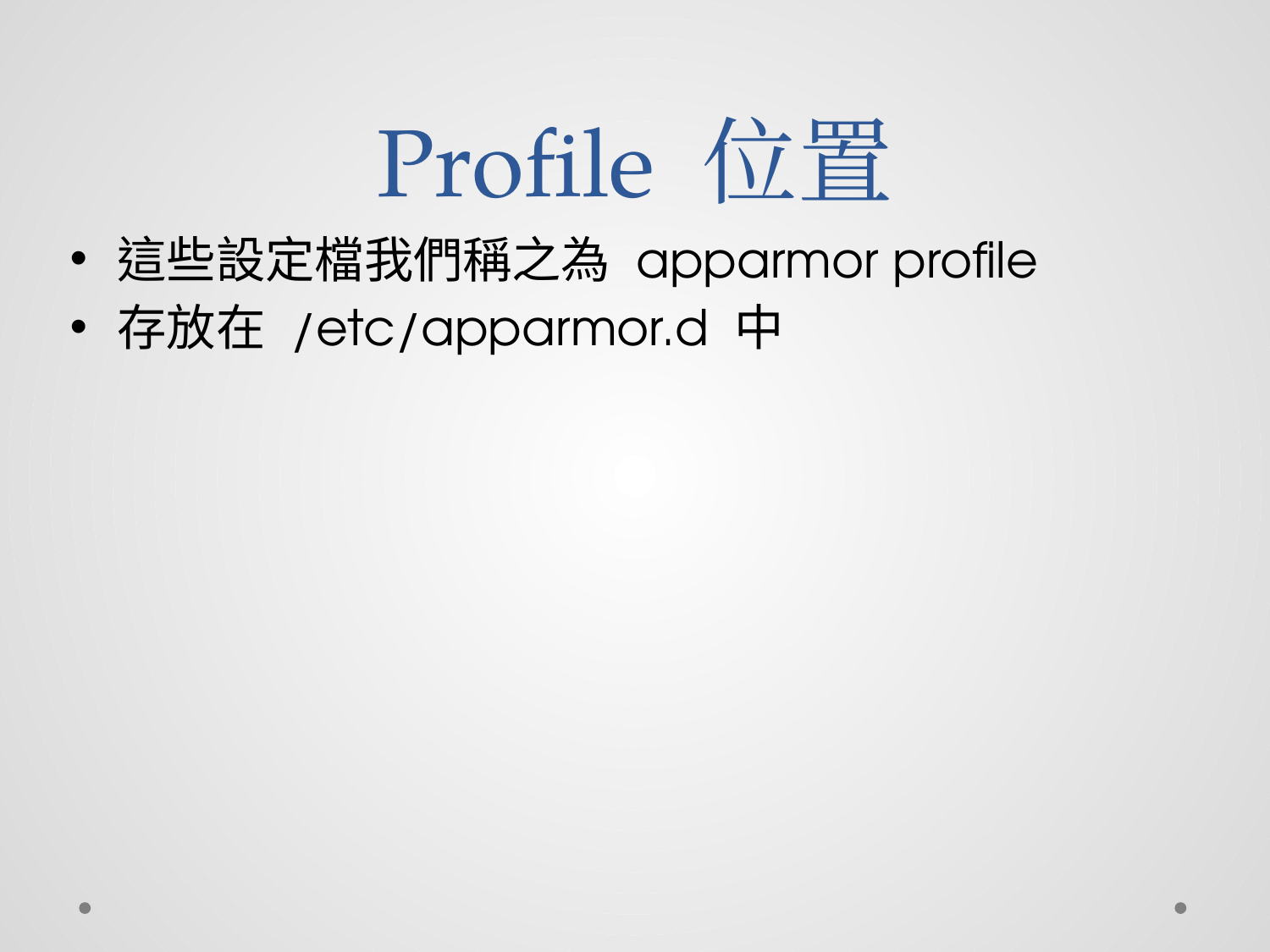

# Profile 位置
這些設定檔我們稱之為 apparmor profile
存放在 /etc/apparmor.d 中